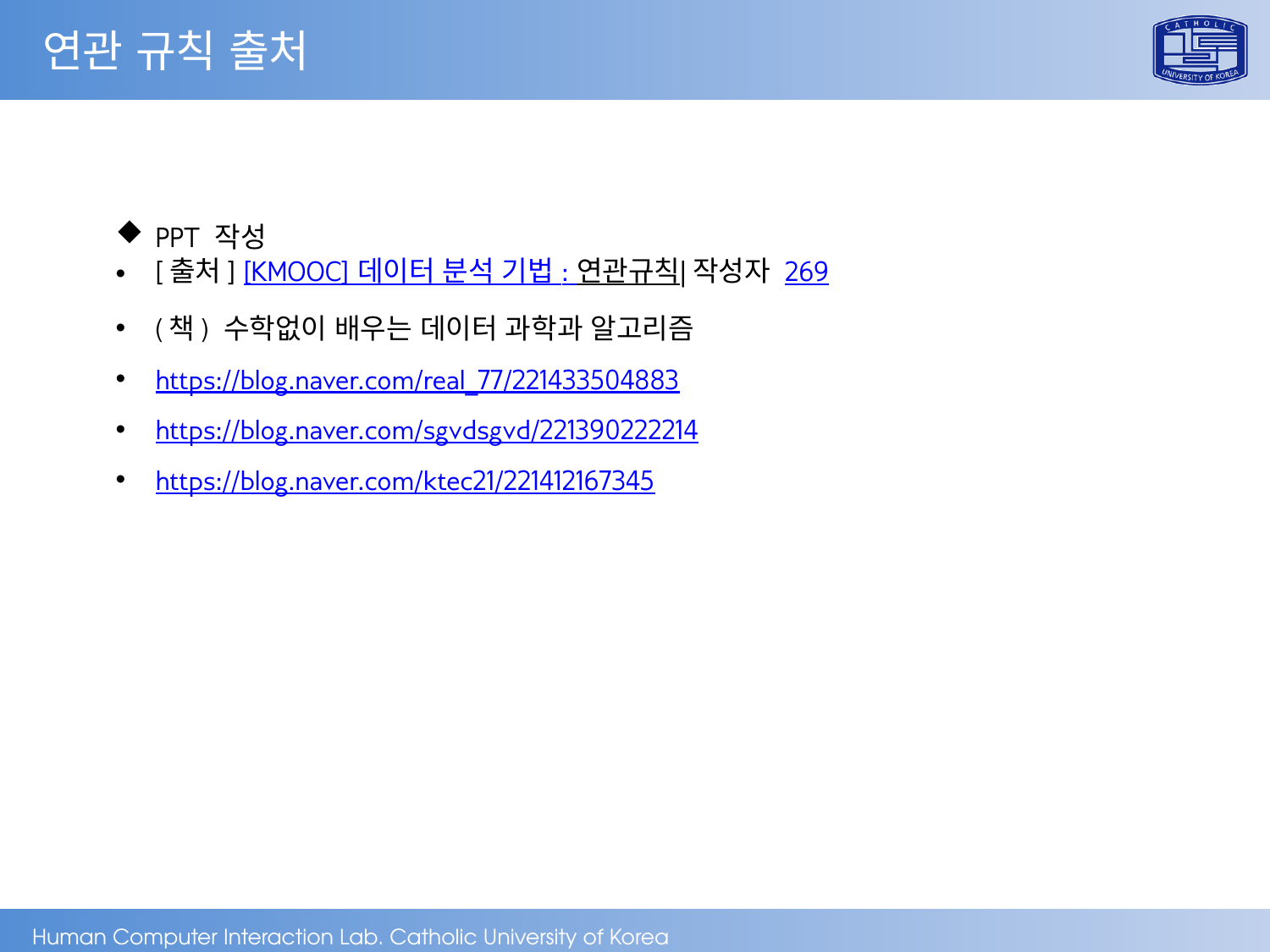

연관 규칙 출처
PPT 작성
[출처] [KMOOC] 데이터 분석 기법 : 연관규칙|작성자 269
(책) 수학없이 배우는 데이터 과학과 알고리즘
https://blog.naver.com/real_77/221433504883
https://blog.naver.com/sgvdsgvd/221390222214
https://blog.naver.com/ktec21/221412167345